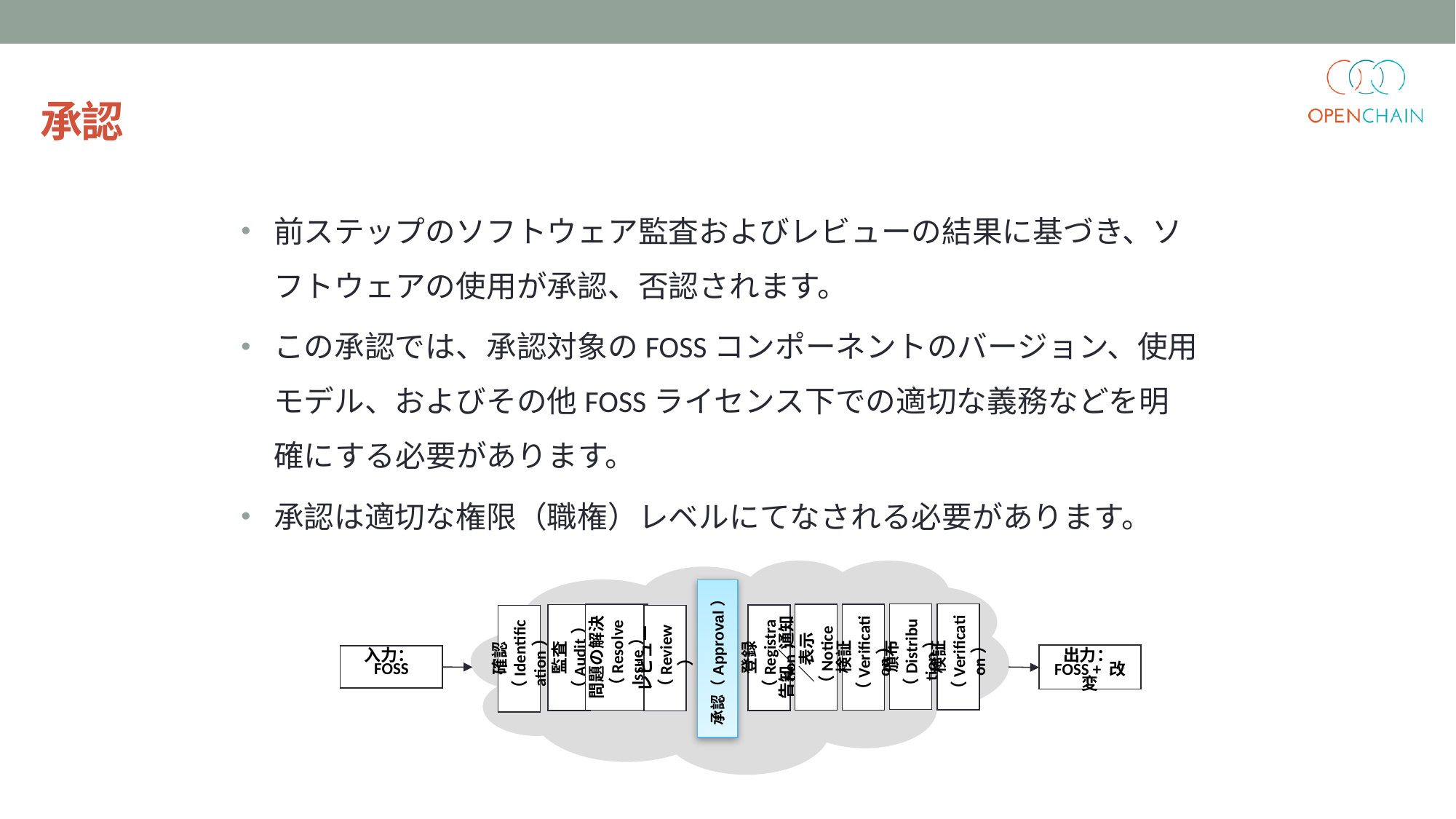

承認
前ステップのソフトウェア監査およびレビューの結果に基づき、ソフトウェアの使用が承認、否認されます。
この承認では、承認対象のFOSSコンポーネントのバージョン、使用モデル、およびその他FOSSライセンス下での適切な義務などを明確にする必要があります。
承認は適切な権限（職権）レベルにてなされる必要があります。

承認（Approval）
頒布（Distribution）
検証（Verification）
問題の解決（Resolve Issue）
告知／通知／表示（Notice）
検証（Verification）
監査（Audit）
登録（Registration）
確認（Identification）
レビュー（Review）
入力：
FOSS
出力：
FOSS + 改変